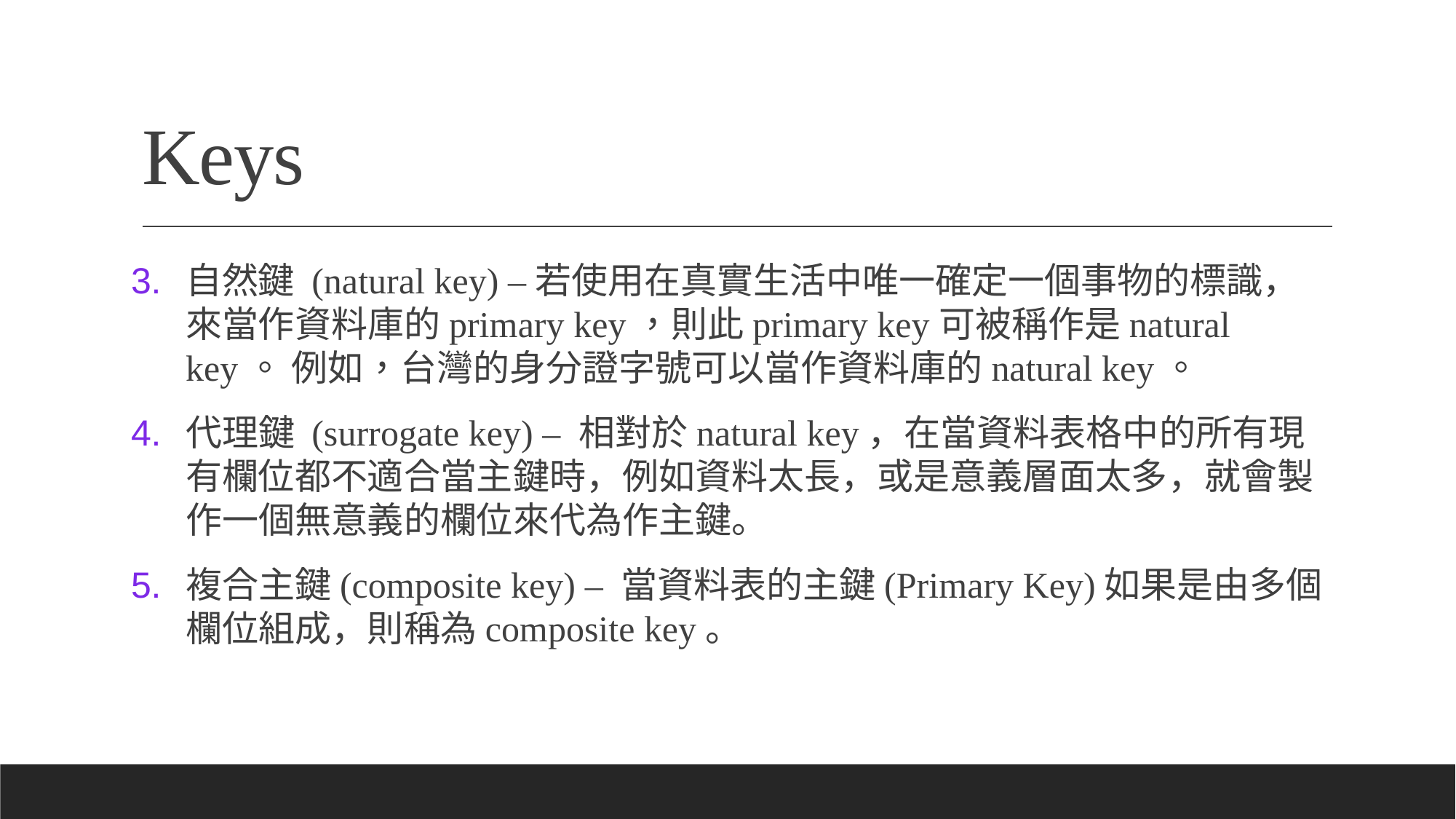

# Keys
自然鍵 (natural key) –若使用在真實生活中唯一確定一個事物的標識，來當作資料庫的primary key，則此primary key可被稱作是natural key。 例如，台灣的身分證字號可以當作資料庫的natural key。
代理鍵 (surrogate key) – 相對於natural key，在當資料表格中的所有現有欄位都不適合當主鍵時，例如資料太長，或是意義層面太多，就會製作一個無意義的欄位來代為作主鍵。
複合主鍵(composite key) – 當資料表的主鍵(Primary Key)如果是由多個欄位組成，則稱為composite key。